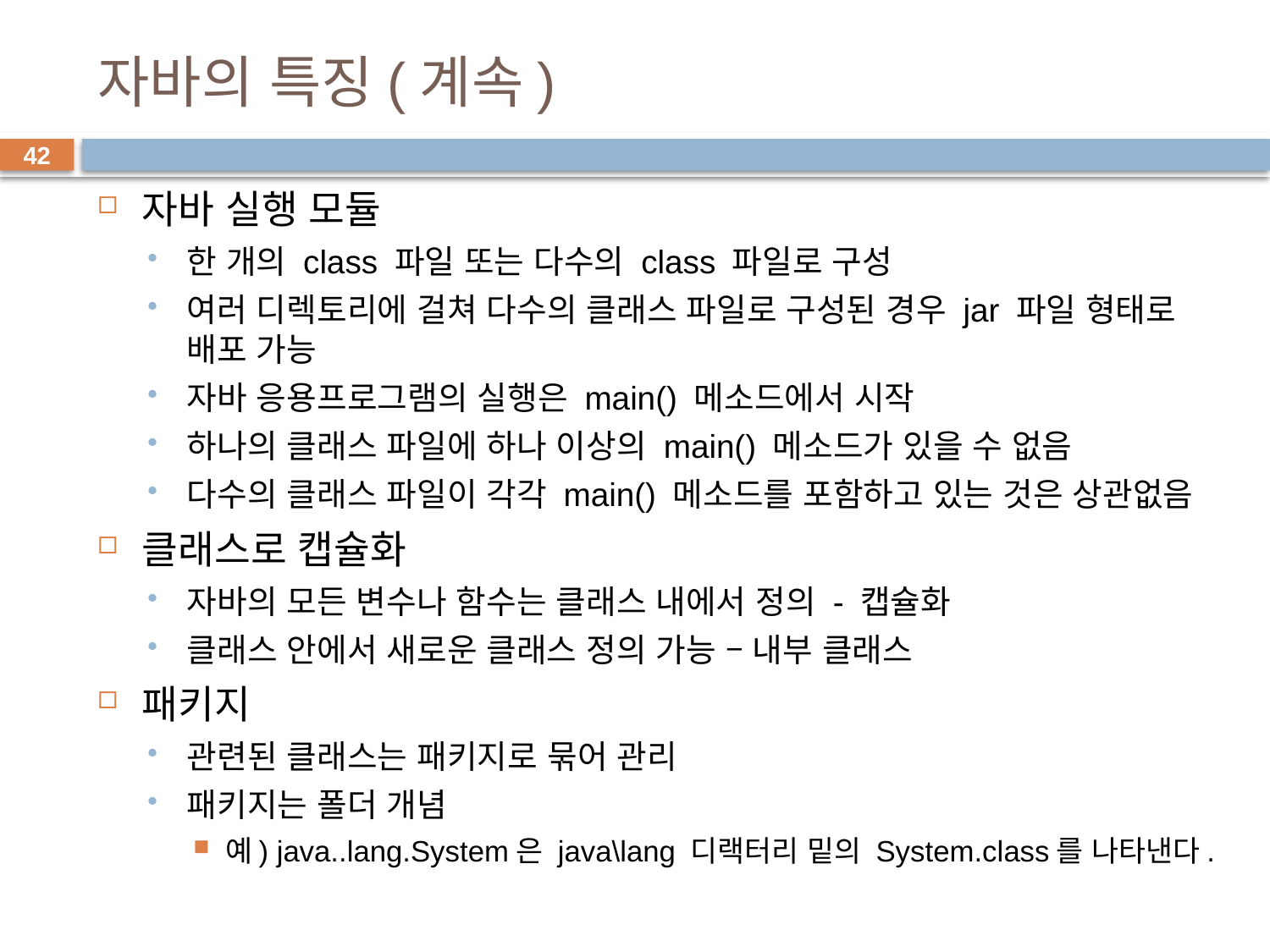

# 자바의 특징(계속)
42
자바 실행 모듈
한 개의 class 파일 또는 다수의 class 파일로 구성
여러 디렉토리에 걸쳐 다수의 클래스 파일로 구성된 경우 jar 파일 형태로 배포 가능
자바 응용프로그램의 실행은 main() 메소드에서 시작
하나의 클래스 파일에 하나 이상의 main() 메소드가 있을 수 없음
다수의 클래스 파일이 각각 main() 메소드를 포함하고 있는 것은 상관없음
클래스로 캡슐화
자바의 모든 변수나 함수는 클래스 내에서 정의 - 캡슐화
클래스 안에서 새로운 클래스 정의 가능 – 내부 클래스
패키지
관련된 클래스는 패키지로 묶어 관리
패키지는 폴더 개념
예) java..lang.System은 java\lang 디랙터리 밑의 System.class를 나타낸다.